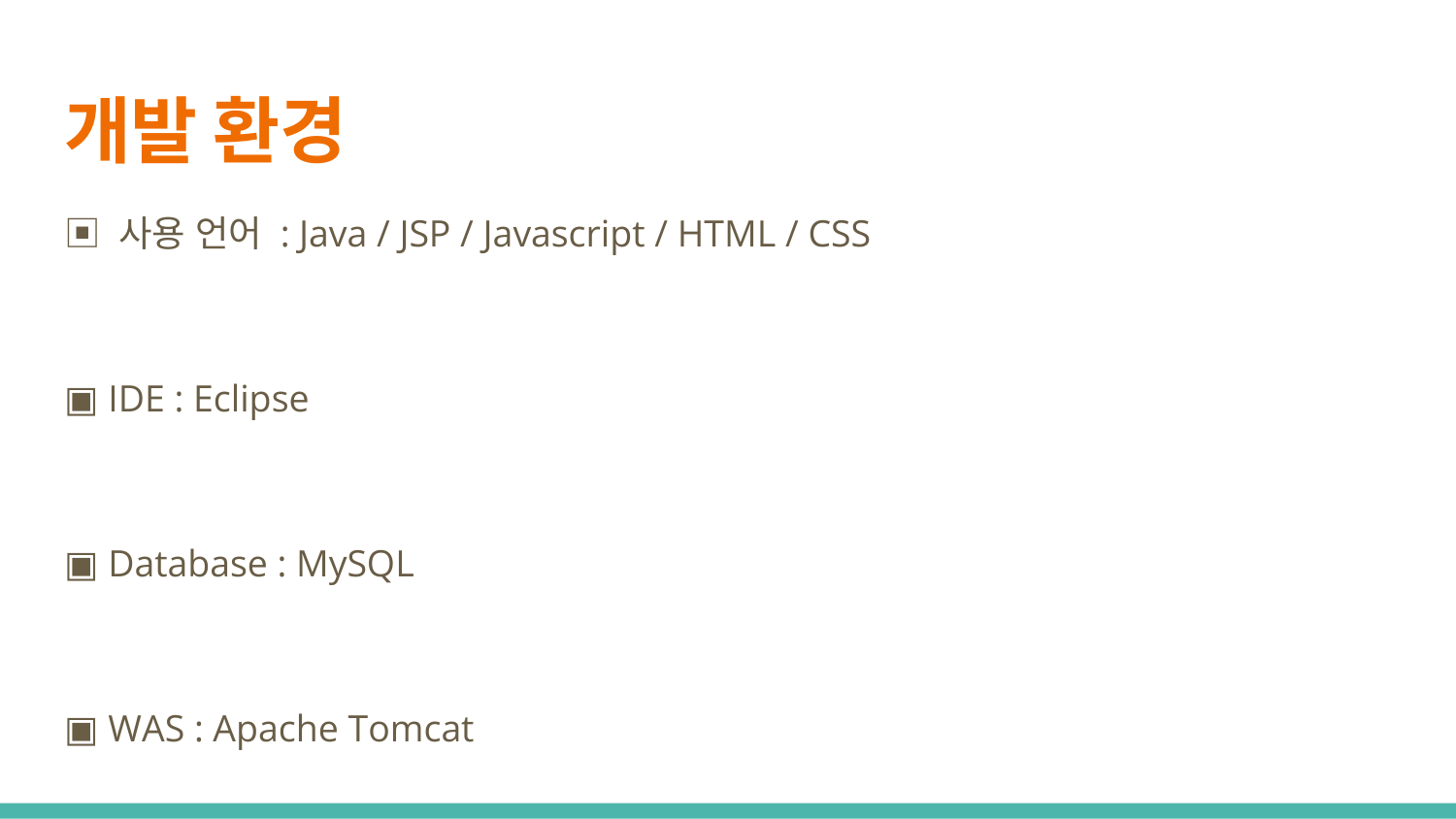

# 개발 환경
▣ 사용 언어 : Java / JSP / Javascript / HTML / CSS

▣ IDE : Eclipse

▣ Database : MySQL

▣ WAS : Apache Tomcat